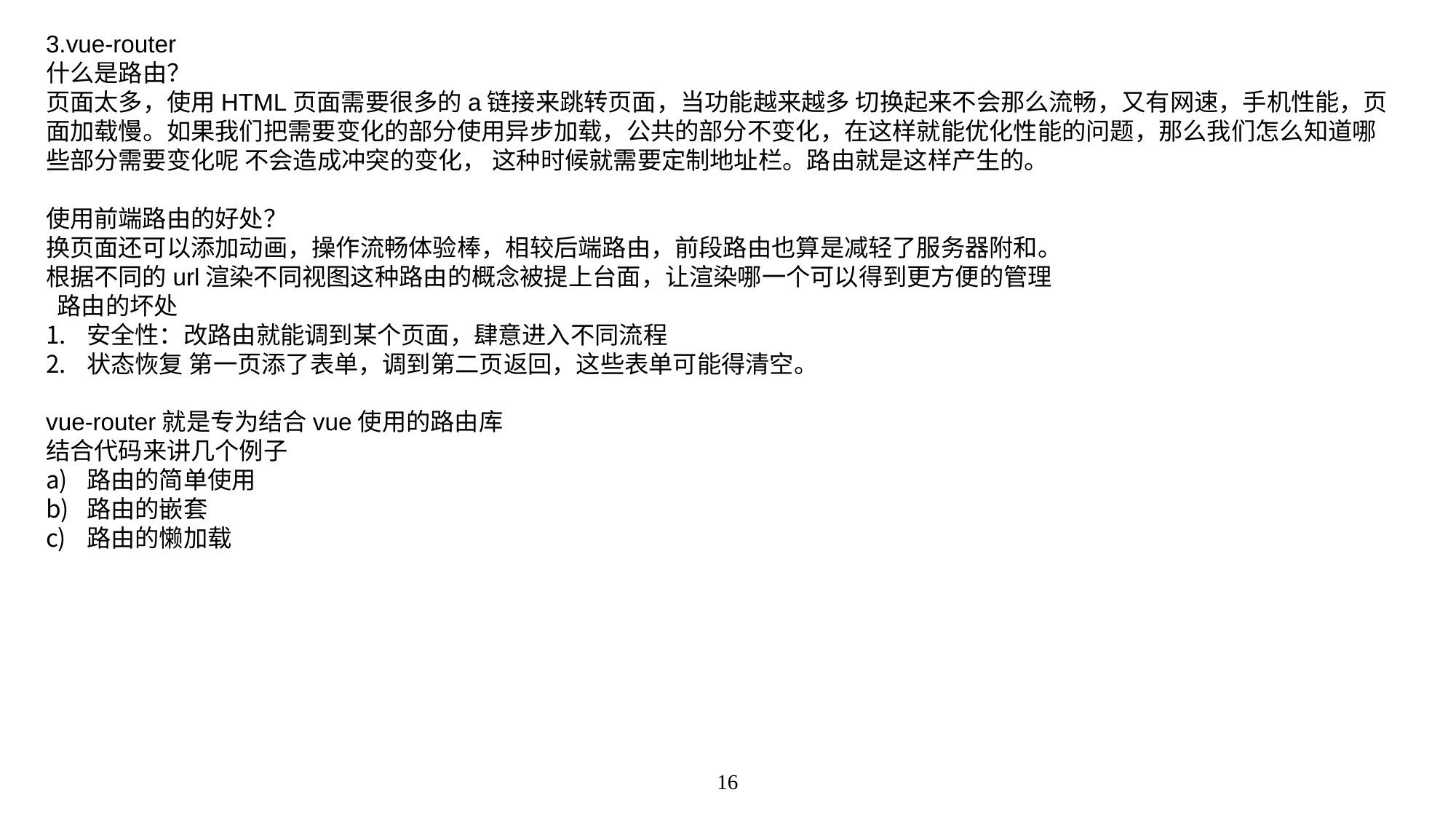

3.vue-router
什么是路由？
页面太多，使用HTML页面需要很多的a链接来跳转页面，当功能越来越多 切换起来不会那么流畅，又有网速，手机性能，页面加载慢。如果我们把需要变化的部分使用异步加载，公共的部分不变化，在这样就能优化性能的问题，那么我们怎么知道哪些部分需要变化呢 不会造成冲突的变化， 这种时候就需要定制地址栏。路由就是这样产生的。

使用前端路由的好处？
换页面还可以添加动画，操作流畅体验棒，相较后端路由，前段路由也算是减轻了服务器附和。
根据不同的url渲染不同视图这种路由的概念被提上台面，让渲染哪一个可以得到更方便的管理
 路由的坏处
安全性：改路由就能调到某个页面，肆意进入不同流程
状态恢复 第一页添了表单，调到第二页返回，这些表单可能得清空。

vue-router就是专为结合vue使用的路由库
结合代码来讲几个例子
路由的简单使用
路由的嵌套
路由的懒加载

16